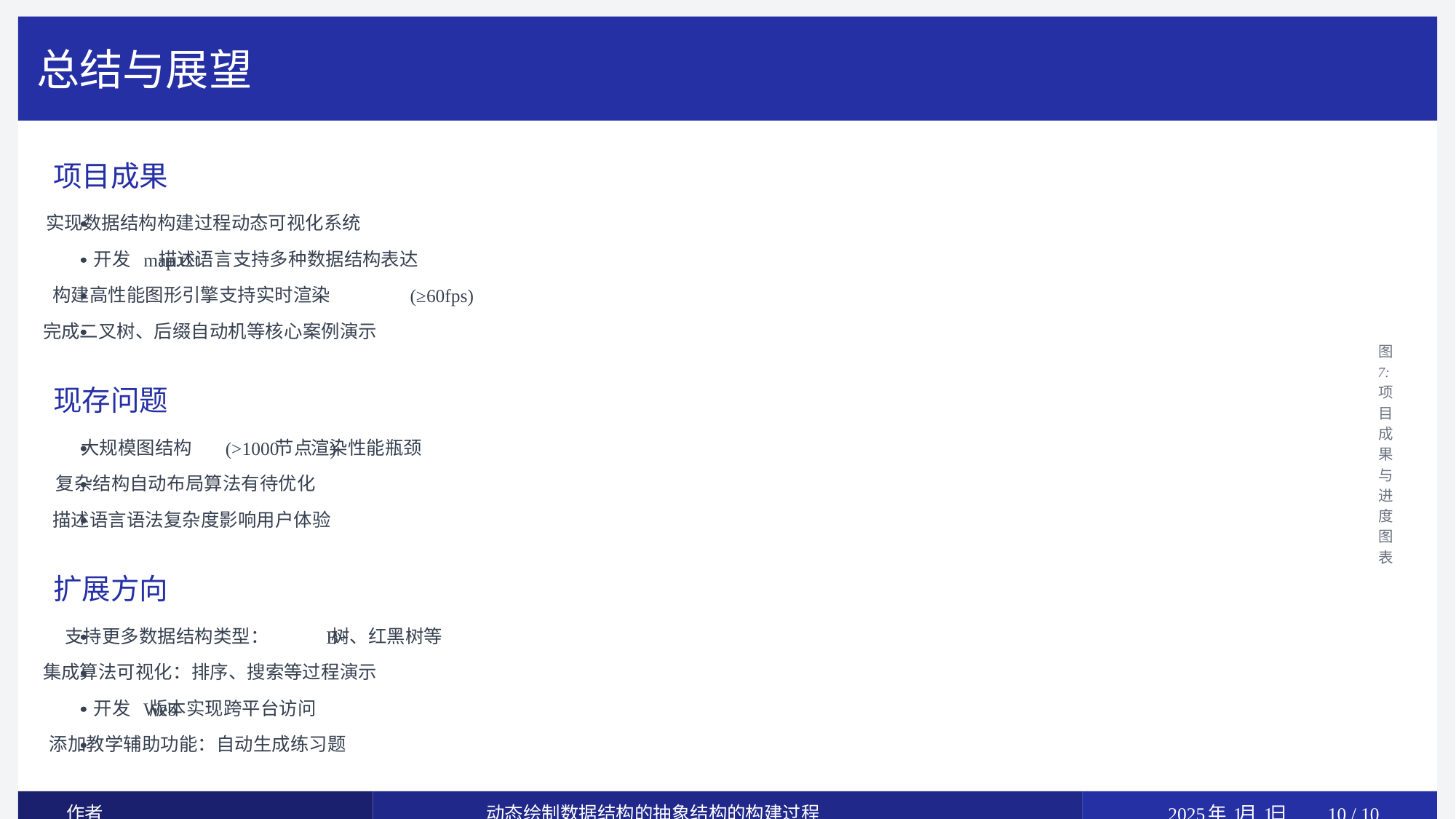

总结与展望
项⽬成果
实现数据结构构建过程动态可视化系统

开发
描述语⾔⽀持多种数据结构表达
map.txt

构建⾼性能图形引擎⽀持实时渲染
(≥60fps)

完成⼆叉树、后缀⾃动机等核⼼案例演⽰

图
7:
现存问题
项
⽬
成
⼤规模图结构
节点
渲染性能瓶颈
(>1000
)
果

与
复杂结构⾃动布局算法有待优化

进
度
描述语⾔语法复杂度影响⽤⼾体验

图
表
扩展⽅向
⽀持更多数据结构类型：
树、红⿊树等
B+

集成算法可视化：排序、搜索等过程演⽰

开发
版本实现跨平台访问
Web

添加教学辅助功能：⾃动⽣成练习题

作者
动态绘制数据结构的抽象结构的构建过程
年
⽉
⽇
2025
1
1
10 / 10